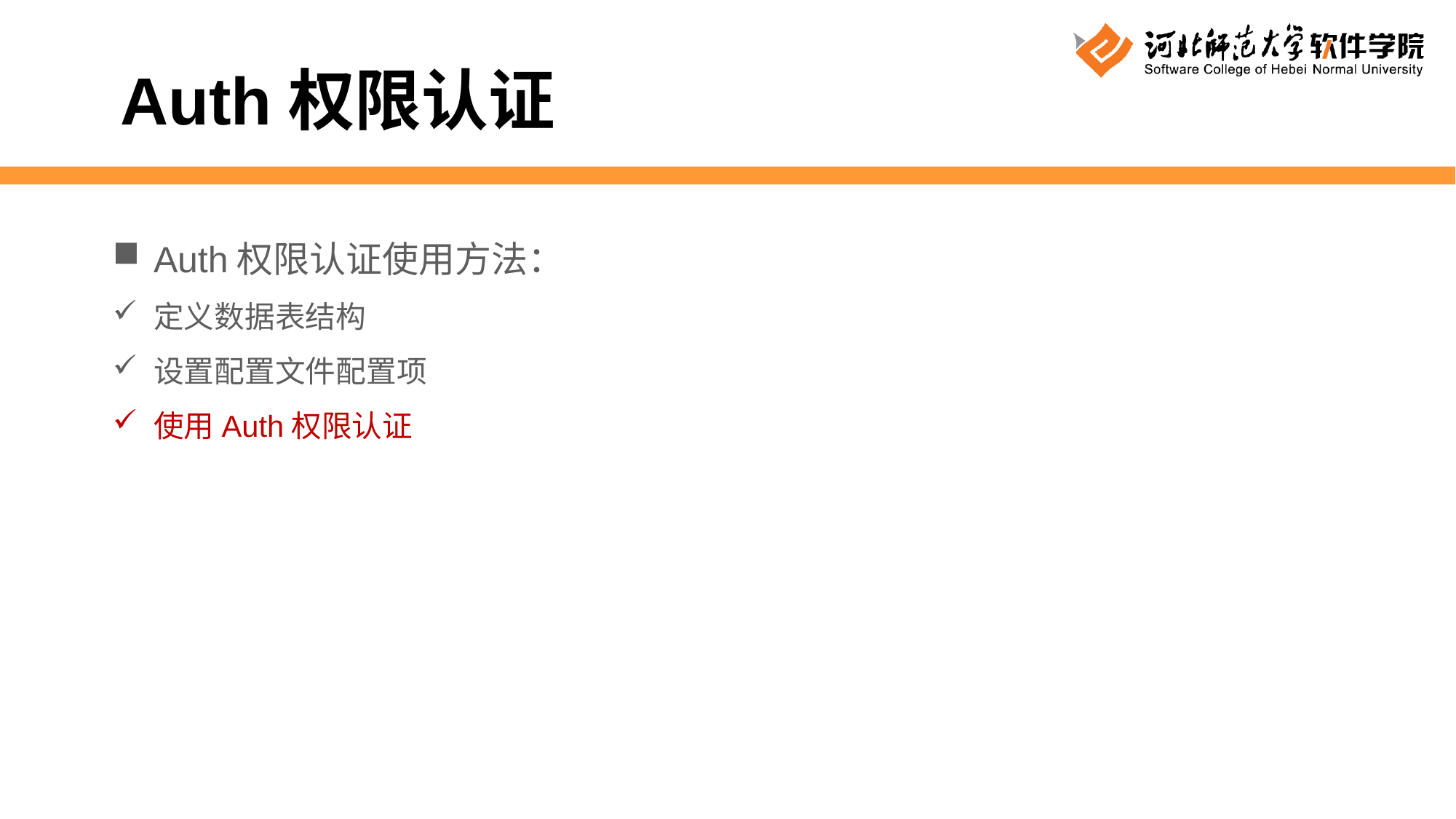

Auth权限认证
Auth权限认证使用方法：
定义数据表结构
设置配置文件配置项
使用Auth权限认证